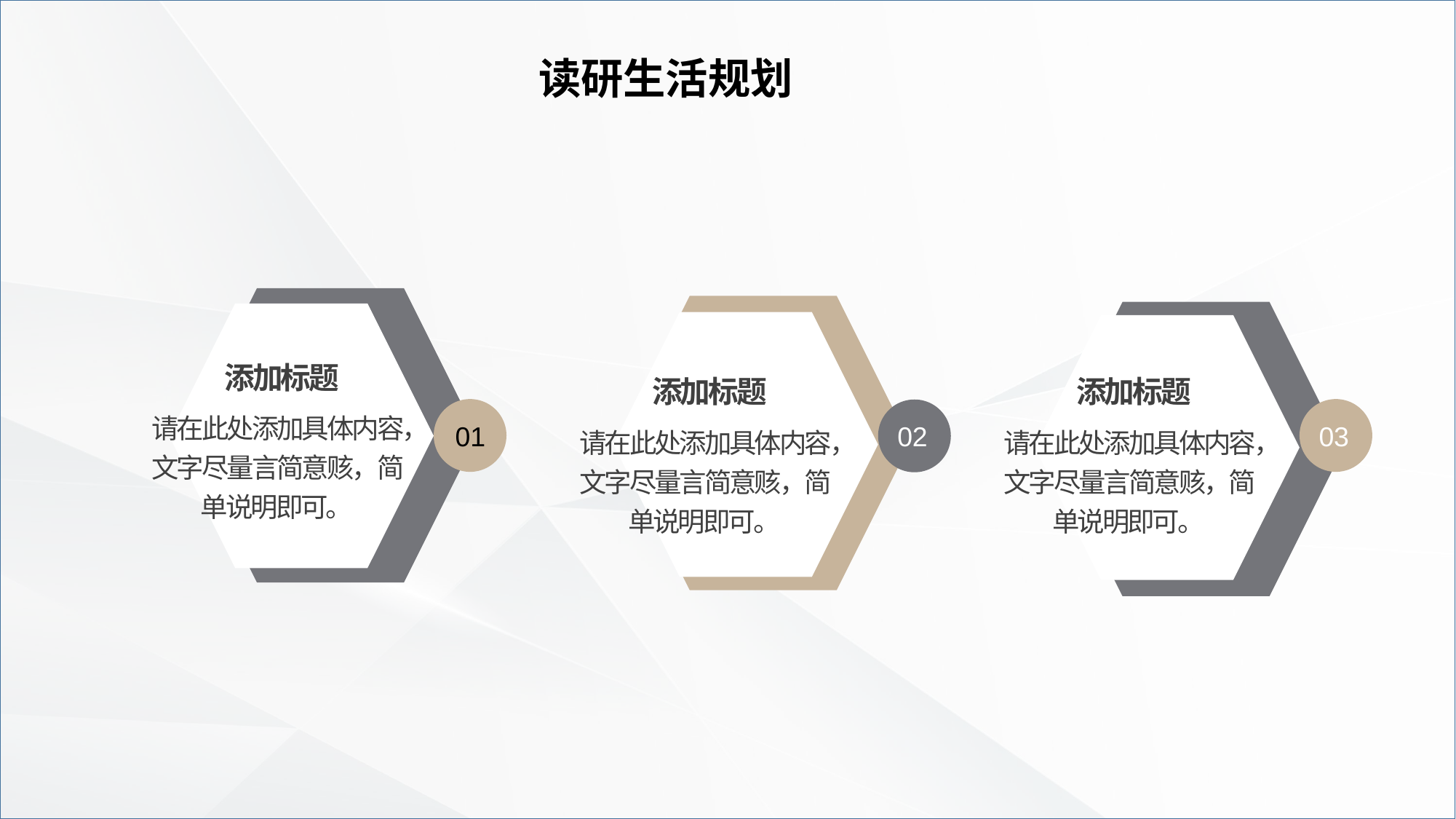

读研生活规划

添加标题
添加标题
添加标题

请在此处添加具体内容，文字尽量言简意赅，简单说明即可。

01
请在此处添加具体内容，文字尽量言简意赅，简单说明即可。
02
请在此处添加具体内容，文字尽量言简意赅，简单说明即可。
03